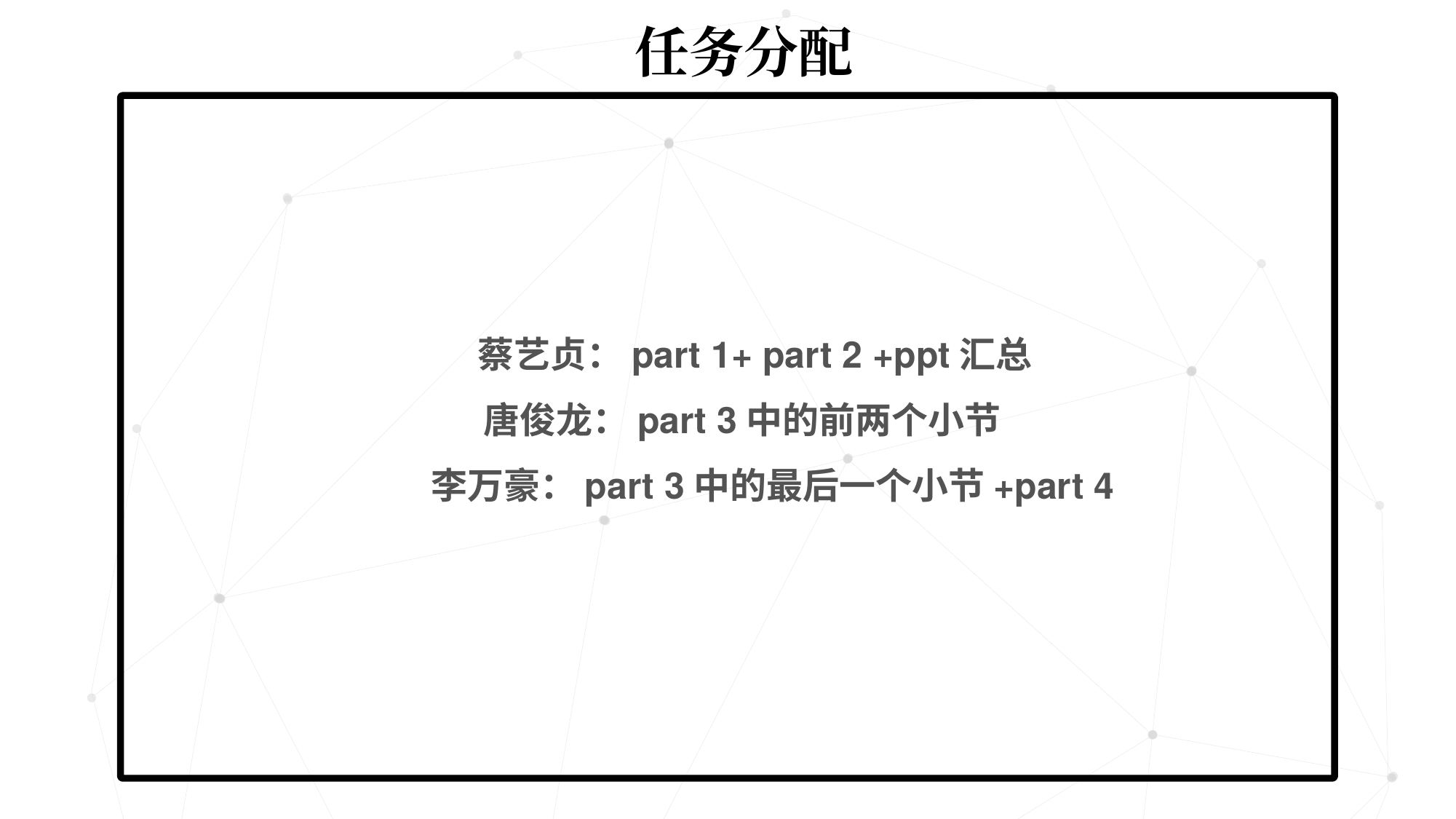

任务分配

     蔡艺贞：part 1+ part 2 +ppt汇总
  唐俊龙：part 3中的前两个小节
        李万豪：part 3中的最后一个小节+part 4